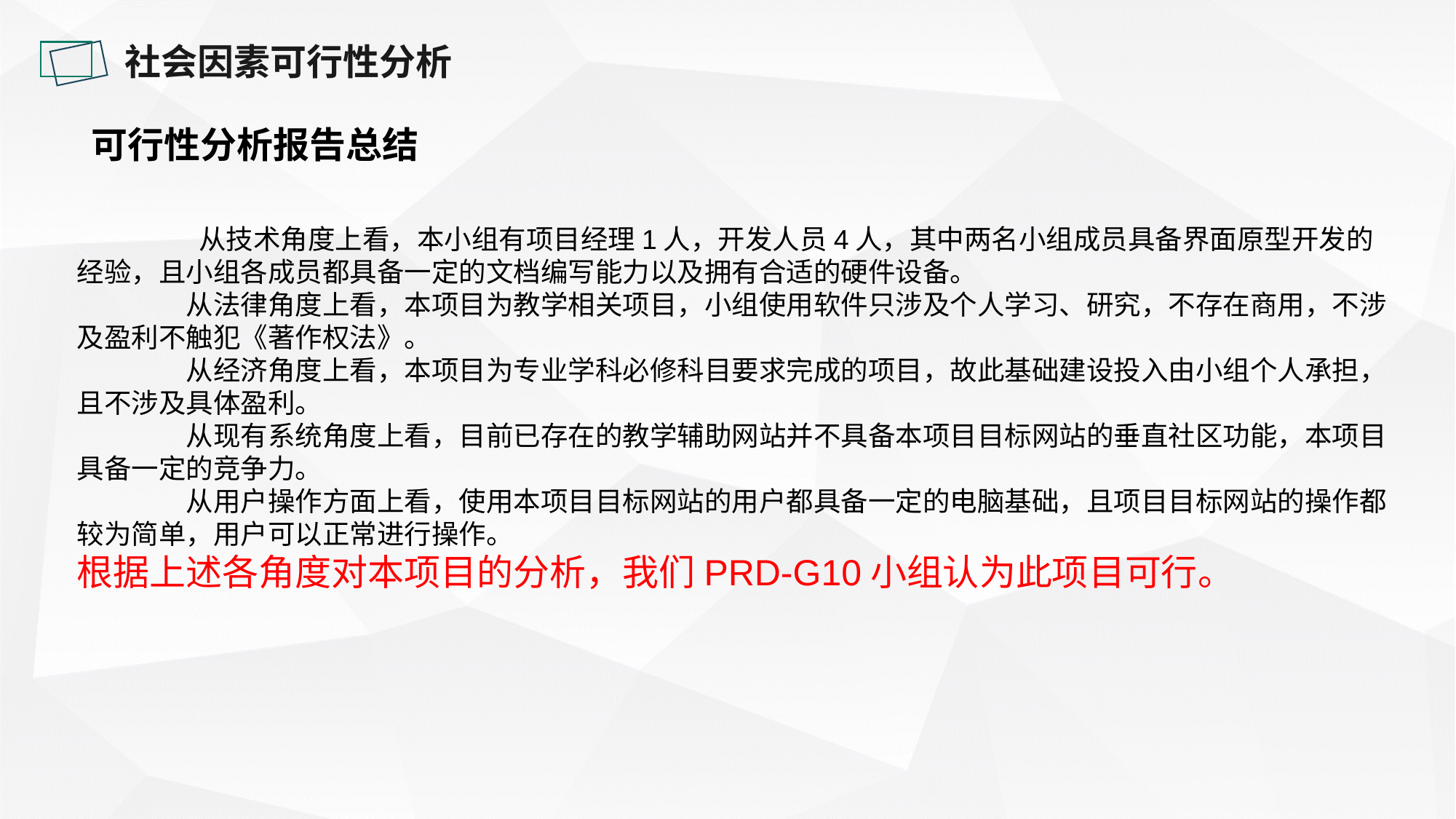

社会因素可行性分析

可行性分析报告总结
	 从技术角度上看，本小组有项目经理1人，开发人员4人，其中两名小组成员具备界面原型开发的经验，且小组各成员都具备一定的文档编写能力以及拥有合适的硬件设备。
	从法律角度上看，本项目为教学相关项目，小组使用软件只涉及个人学习、研究，不存在商用，不涉及盈利不触犯《著作权法》。
	从经济角度上看，本项目为专业学科必修科目要求完成的项目，故此基础建设投入由小组个人承担，且不涉及具体盈利。
	从现有系统角度上看，目前已存在的教学辅助网站并不具备本项目目标网站的垂直社区功能，本项目具备一定的竞争力。
 	从用户操作方面上看，使用本项目目标网站的用户都具备一定的电脑基础，且项目目标网站的操作都较为简单，用户可以正常进行操作。
根据上述各角度对本项目的分析，我们PRD-G10小组认为此项目可行。